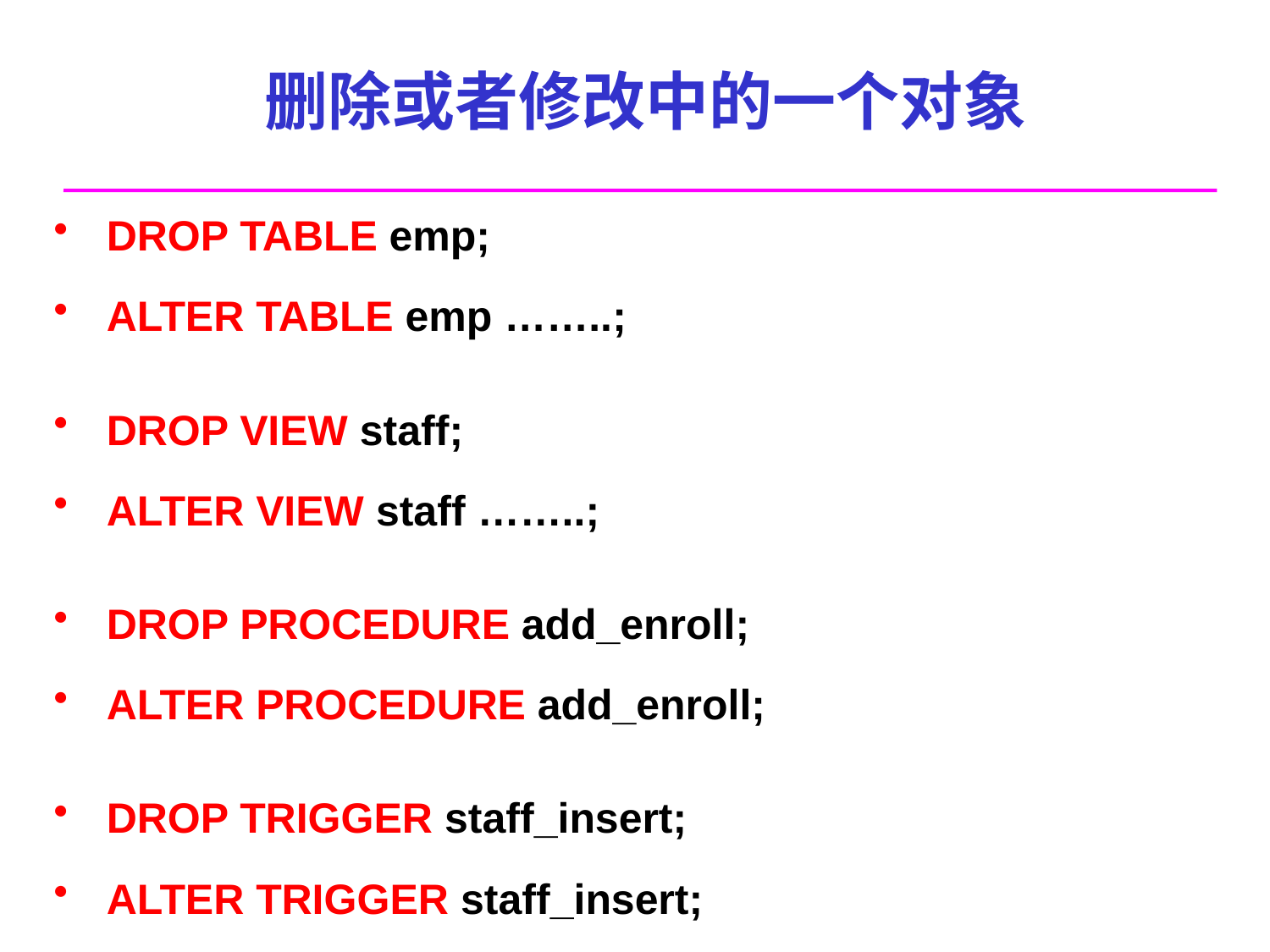

# 删除或者修改中的一个对象
DROP TABLE emp;
ALTER TABLE emp ……..;

DROP VIEW staff;
ALTER VIEW staff ……..;

DROP PROCEDURE add_enroll;
ALTER PROCEDURE add_enroll;

DROP TRIGGER staff_insert;
ALTER TRIGGER staff_insert;